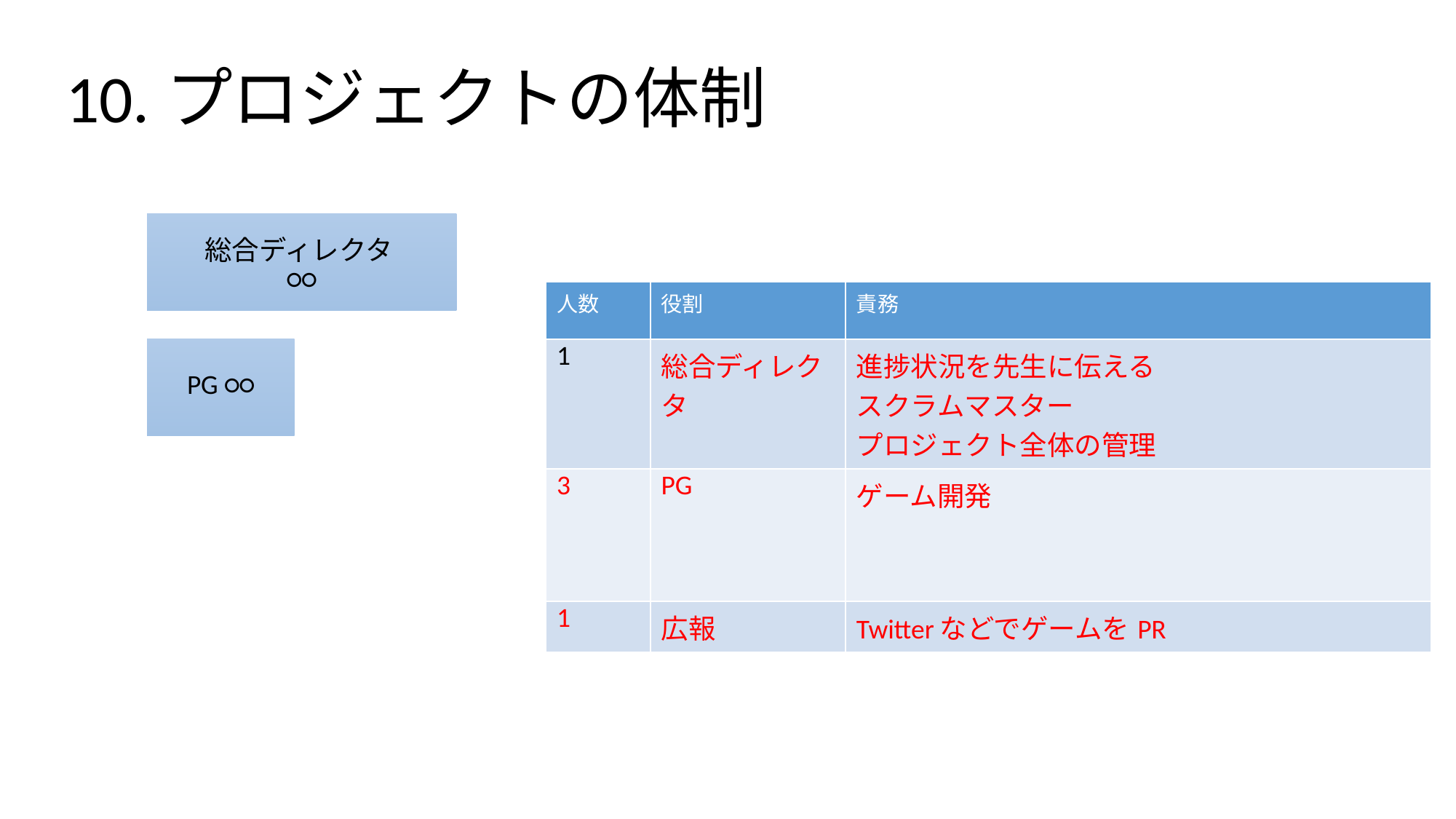

# 10.プロジェクトの体制
総合ディレクタ
○○
PG ○○
PG ○○
PG ○○
| 人数 | 役割 | 責務 |
| --- | --- | --- |
| 1 | 総合ディレクタ | 進捗状況を先生に伝える スクラムマスター プロジェクト全体の管理 |
| 3 | PG | ゲーム開発 |
| 1 | 広報 | TwitterなどでゲームをPR |